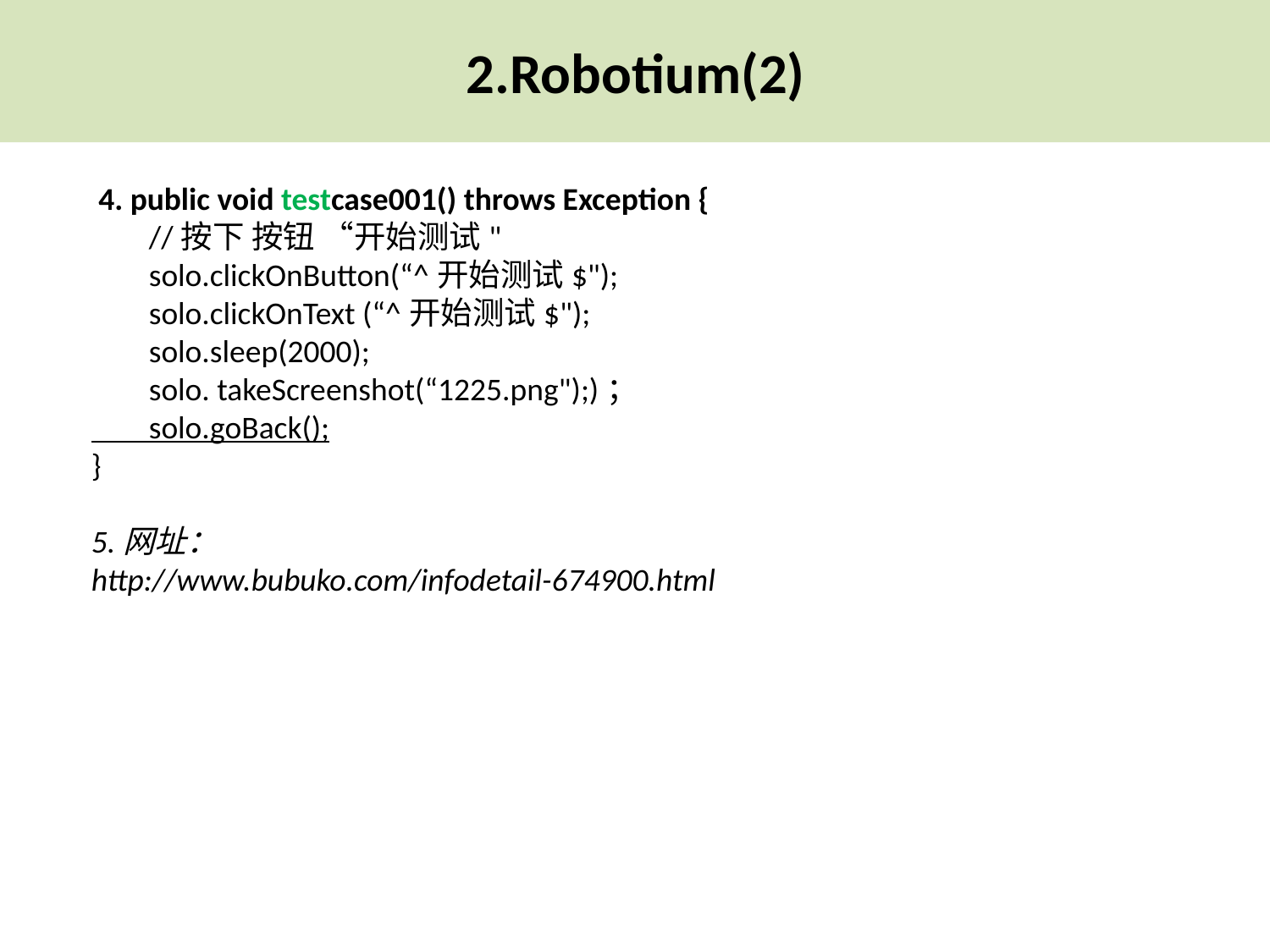

2.Robotium(2)
 4. public void testcase001() throws Exception {
        //按下 按钮 “开始测试"
        solo.clickOnButton(“^开始测试$");
        solo.clickOnText (“^开始测试$");
        solo.sleep(2000);
        solo. takeScreenshot(“1225.png");)；
        solo.goBack();
}

5.网址：
http://www.bubuko.com/infodetail-674900.html